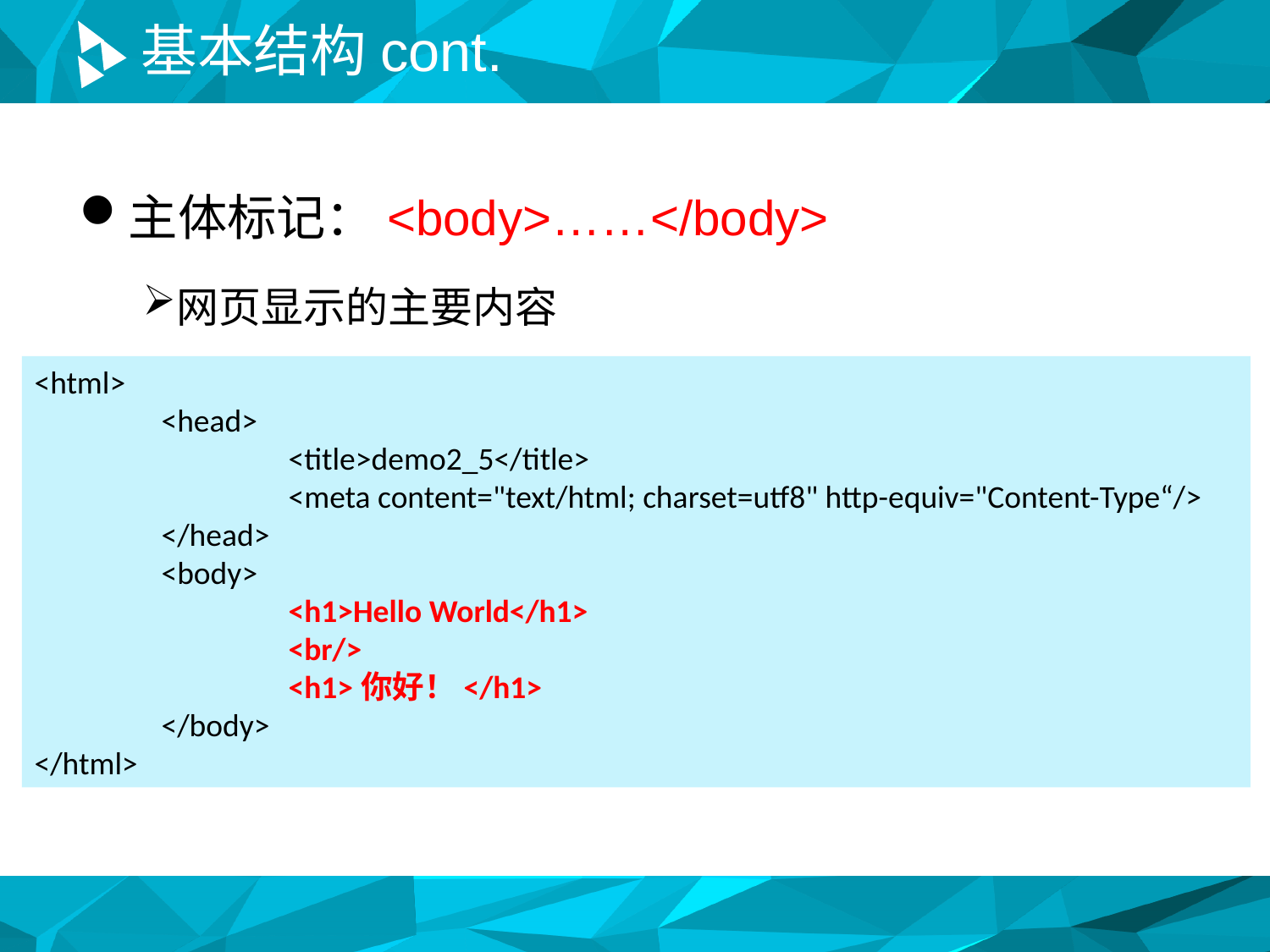

# 基本结构cont.
主体标记：<body>……</body>
网页显示的主要内容

<html>
	<head>
		<title>demo2_5</title>
		<meta content="text/html; charset=utf8" http-equiv="Content-Type“/>
	</head>
	<body>
		<h1>Hello World</h1>
		<br/>
		<h1>你好！</h1>
	</body>
</html>